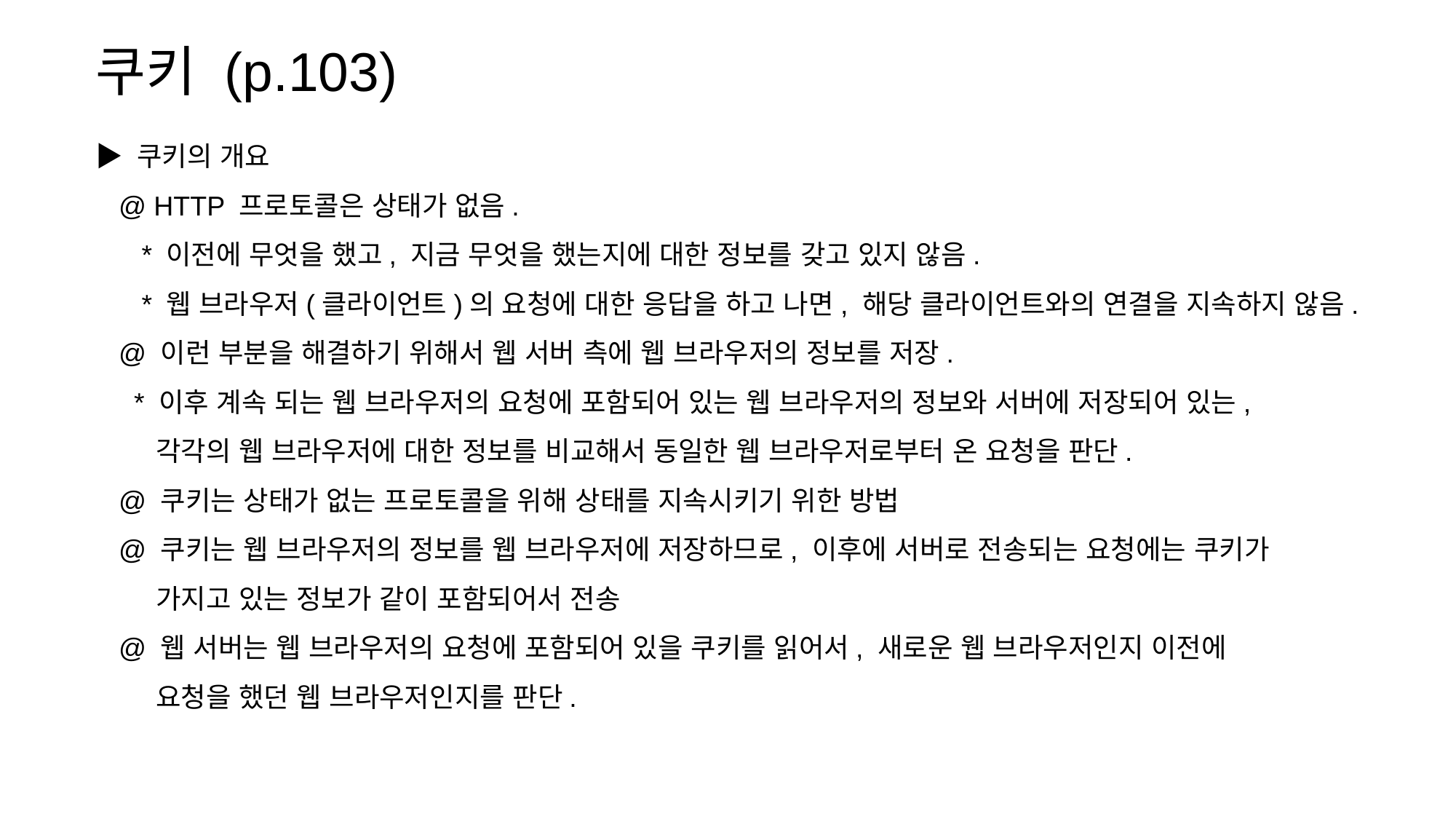

쿠키 (p.103)
▶ 쿠키의 개요
   @ HTTP 프로토콜은 상태가 없음.
      * 이전에 무엇을 했고, 지금 무엇을 했는지에 대한 정보를 갖고 있지 않음.
      * 웹 브라우저(클라이언트)의 요청에 대한 응답을 하고 나면, 해당 클라이언트와의 연결을 지속하지 않음.
   @ 이런 부분을 해결하기 위해서 웹 서버 측에 웹 브라우저의 정보를 저장.
     * 이후 계속 되는 웹 브라우저의 요청에 포함되어 있는 웹 브라우저의 정보와 서버에 저장되어 있는,
       각각의 웹 브라우저에 대한 정보를 비교해서 동일한 웹 브라우저로부터 온 요청을 판단.
   @ 쿠키는 상태가 없는 프로토콜을 위해 상태를 지속시키기 위한 방법
   @ 쿠키는 웹 브라우저의 정보를 웹 브라우저에 저장하므로, 이후에 서버로 전송되는 요청에는 쿠키가
       가지고 있는 정보가 같이 포함되어서 전송
   @ 웹 서버는 웹 브라우저의 요청에 포함되어 있을 쿠키를 읽어서, 새로운 웹 브라우저인지 이전에
       요청을 했던 웹 브라우저인지를 판단.